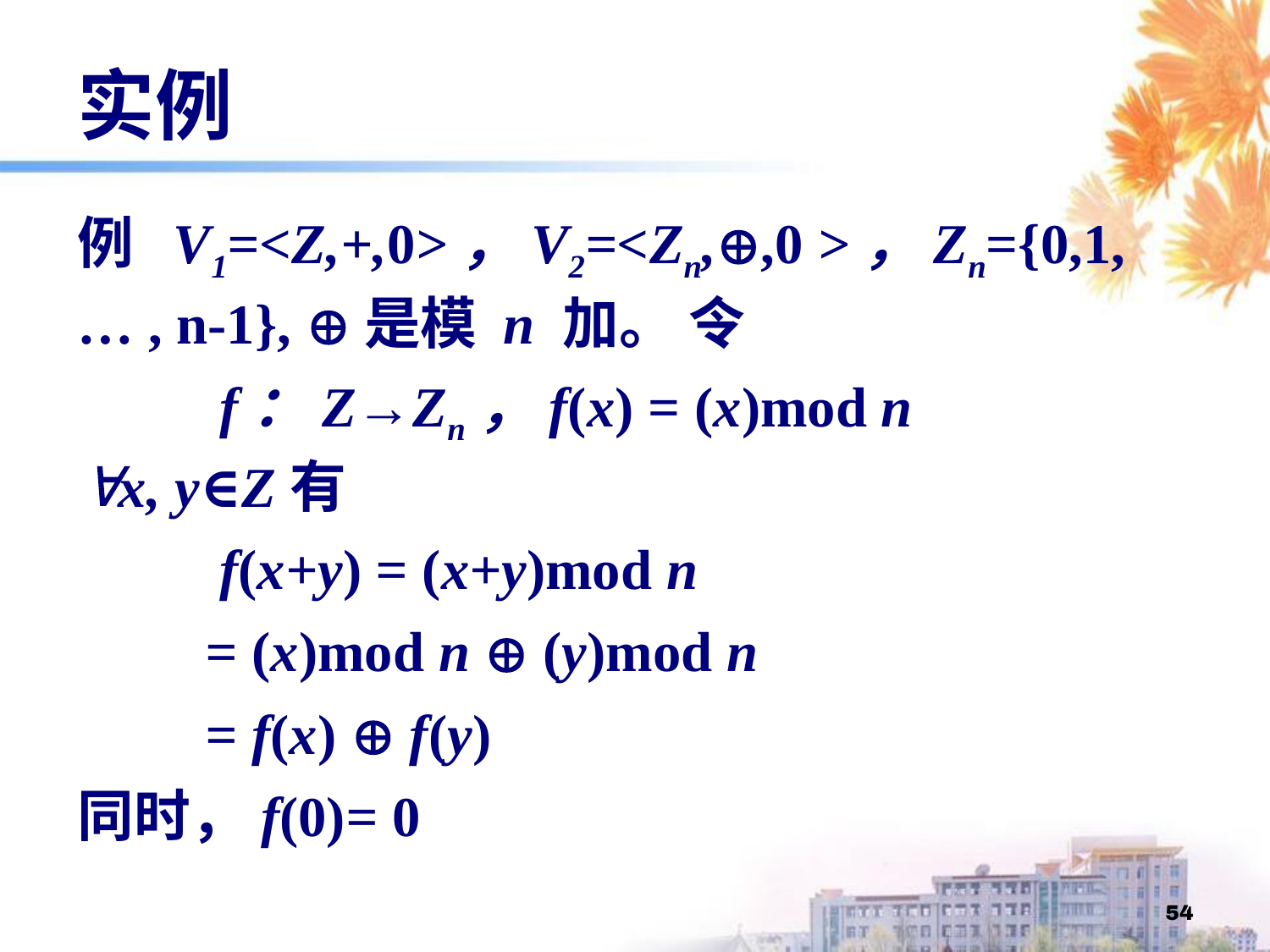

# 实例
例  V1=<Z,+,0>，V2=<Zn,⊕,0 >，Zn={0,1, … , n-1}, ⊕是模 n 加。 令
          f：Z→Zn，f(x) = (x)mod n
∀x, y∈Z有
          f(x+y) = (x+y)mod n
         = (x)mod n ⊕ (y)mod n
         = f(x) ⊕ f(y)
同时，f(0)= 0
54